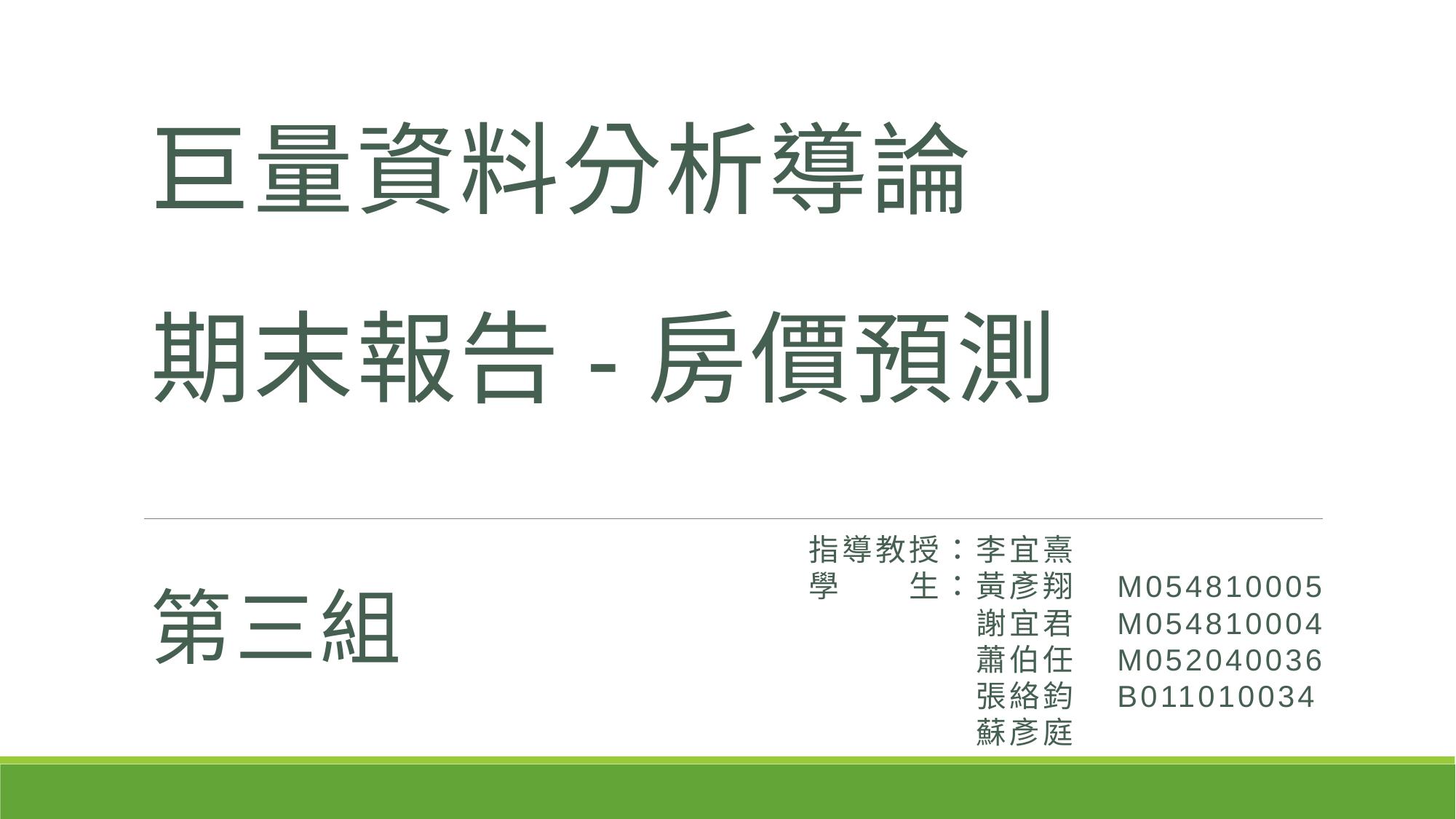

巨量資料分析導論
# 期末報告-房價預測
指導教授：李宜熹
學　　生：黃彥翔　M054810005
　　　　　謝宜君　M054810004
　　　　　蕭伯任　M052040036
　　　　　張絡鈞　B011010034
　　　　　蘇彥庭
第三組